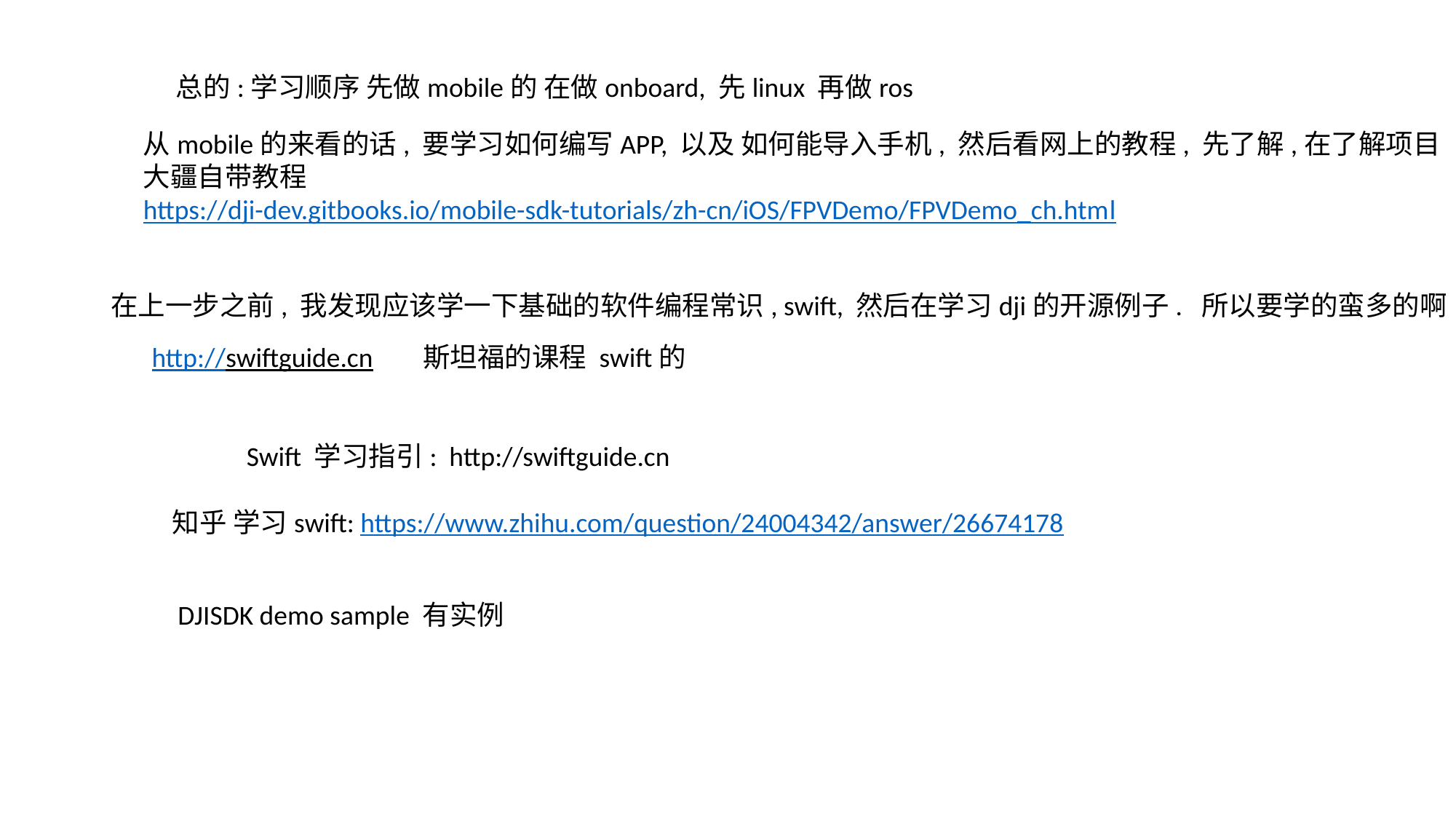

总的:学习顺序 先做mobile的 在做onboard, 先linux 再做ros
从mobile的来看的话, 要学习如何编写APP, 以及 如何能导入手机, 然后看网上的教程, 先了解,在了解项目
大疆自带教程
https://dji-dev.gitbooks.io/mobile-sdk-tutorials/zh-cn/iOS/FPVDemo/FPVDemo_ch.html

在上一步之前, 我发现应该学一下基础的软件编程常识, swift, 然后在学习dji的开源例子.  所以要学的蛮多的啊
http://swiftguide.cn       斯坦福的课程 swift的

Swift 学习指引:  http://swiftguide.cn
知乎 学习swift: https://www.zhihu.com/question/24004342/answer/26674178

DJISDK demo sample 有实例